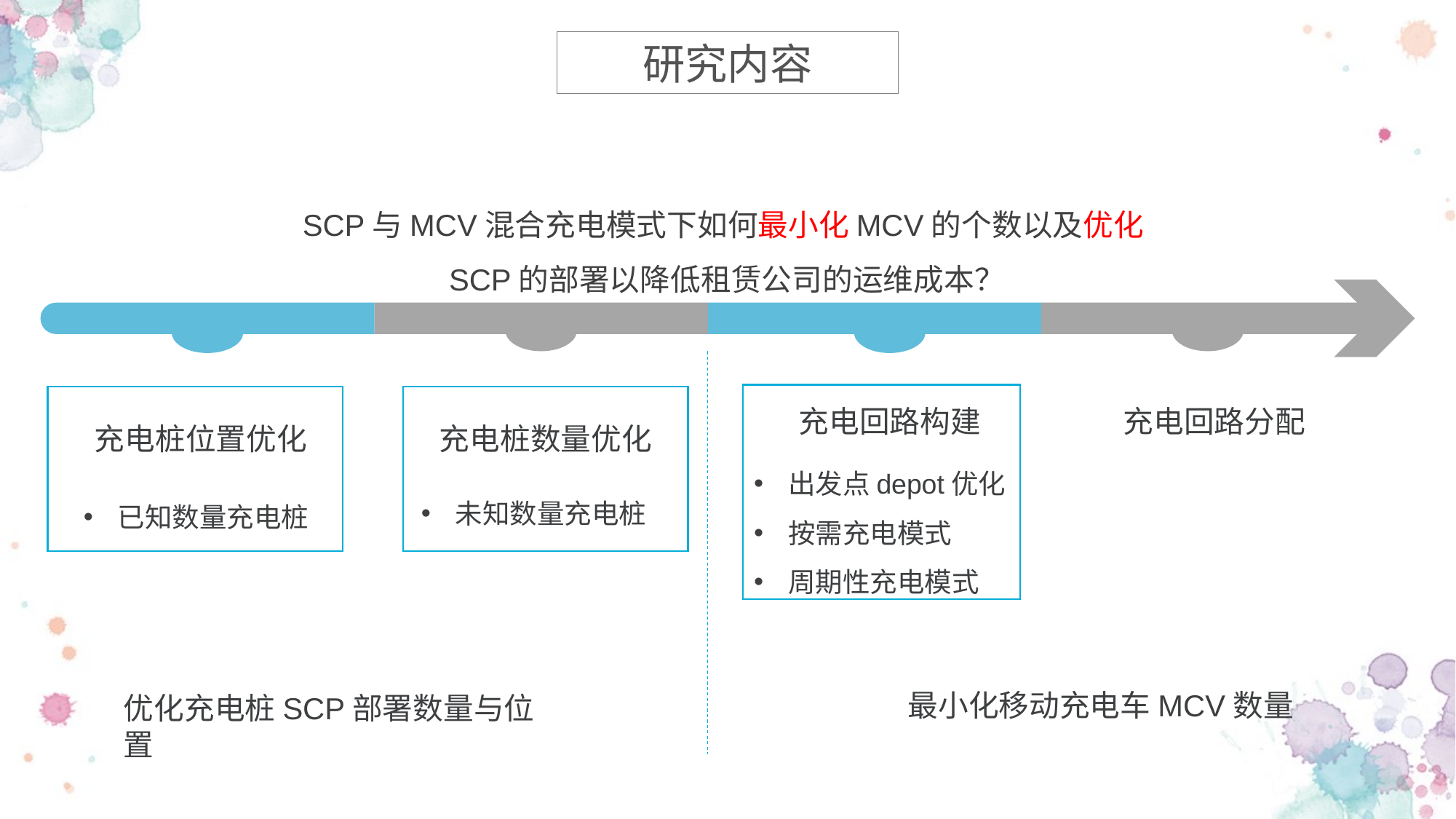

研究内容
SCP与MCV混合充电模式下如何最小化MCV的个数以及优化SCP的部署以降低租赁公司的运维成本？
ADD TITLE
ADD TITLE

You can click here to enter your text. You can click here to enter your text.

充电桩位置优化
已知数量充电桩

充电桩数量优化
未知数量充电桩
充电回路构建
充电回路分配
出发点depot优化
按需充电模式
周期性充电模式
最小化移动充电车MCV数量
优化充电桩SCP部署数量与位置